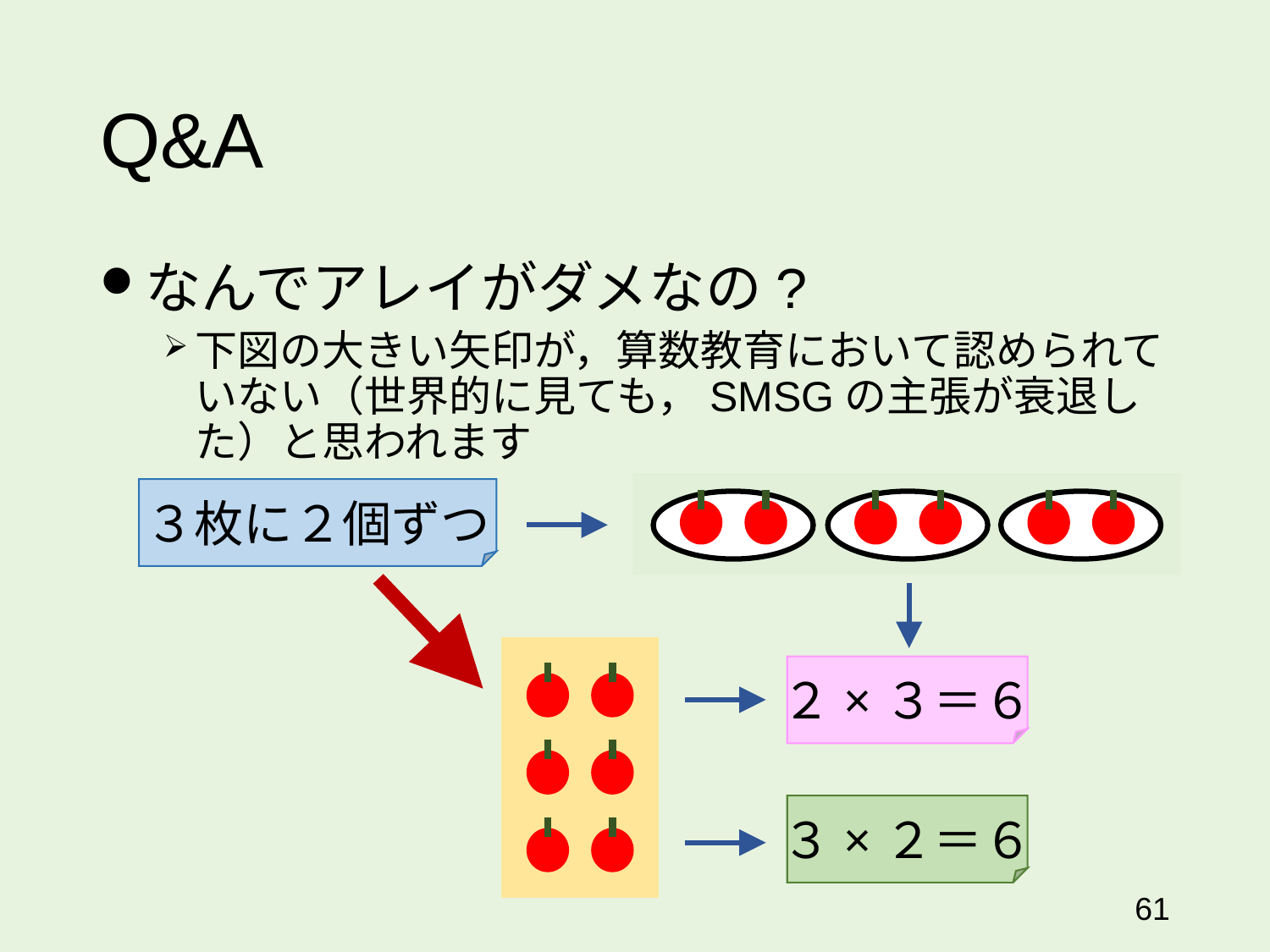

# Q&A
なんでアレイがダメなの?
下図の大きい矢印が，算数教育において認められていない（世界的に見ても，SMSGの主張が衰退した）と思われます

３枚に２個ずつ

２×３＝６

３×２＝６
61